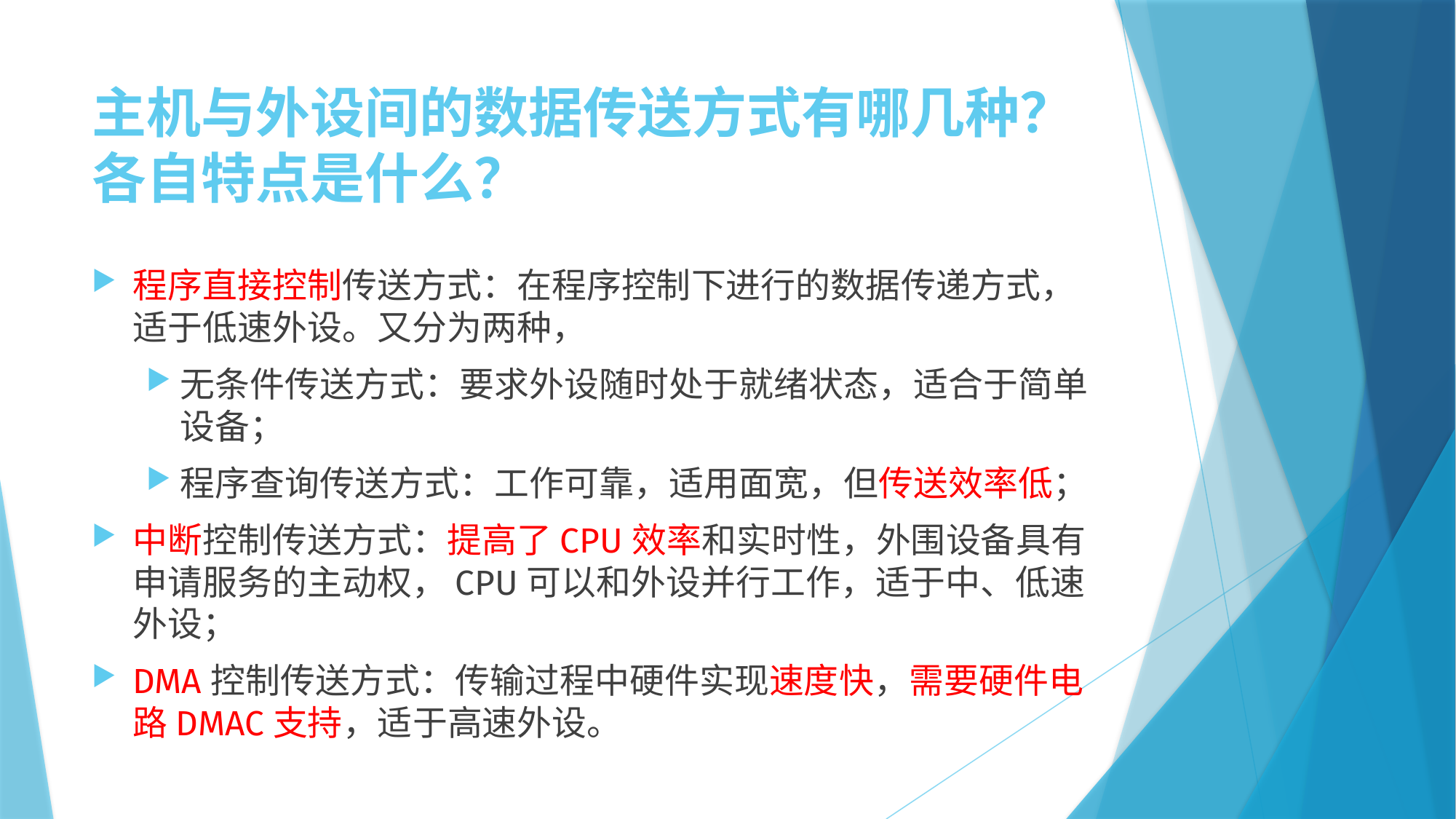

# 主机与外设间的数据传送方式有哪几种？各自特点是什么？
程序直接控制传送方式：在程序控制下进行的数据传递方式，适于低速外设。又分为两种，
无条件传送方式：要求外设随时处于就绪状态，适合于简单设备；
程序查询传送方式：工作可靠，适用面宽，但传送效率低；
中断控制传送方式：提高了CPU效率和实时性，外围设备具有申请服务的主动权，CPU可以和外设并行工作，适于中、低速外设；
DMA控制传送方式：传输过程中硬件实现速度快，需要硬件电路DMAC支持，适于高速外设。